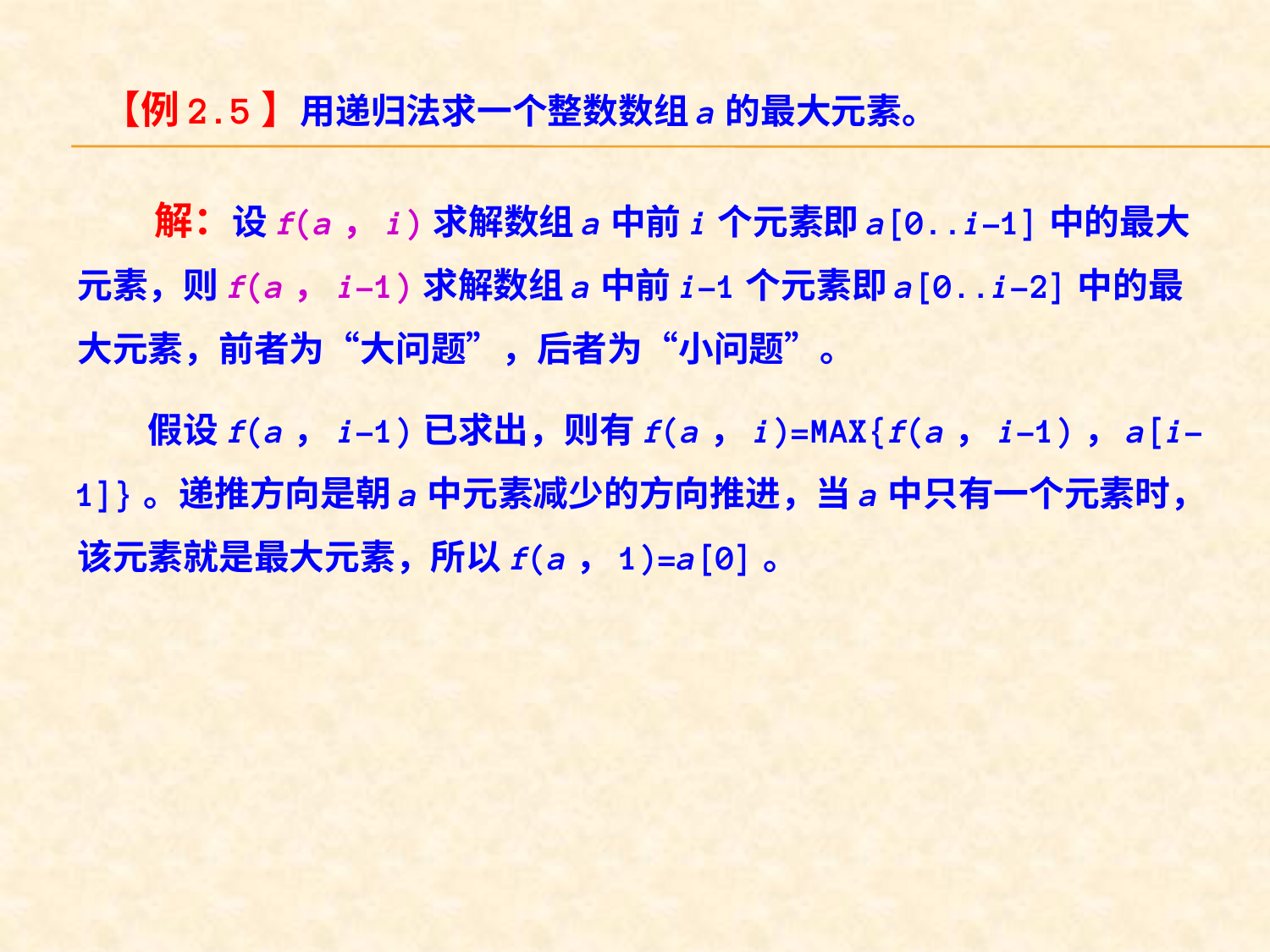

【例2.5】用递归法求一个整数数组a的最大元素。
　　解：设f(a，i)求解数组a中前i个元素即a[0..i-1]中的最大元素，则f(a，i-1)求解数组a中前i-1个元素即a[0..i-2]中的最大元素，前者为“大问题”，后者为“小问题”。
　　假设f(a，i-1)已求出，则有f(a，i)=MAX{f(a，i-1)，a[i-1]}。递推方向是朝a中元素减少的方向推进，当a中只有一个元素时，该元素就是最大元素，所以f(a，1)=a[0]。